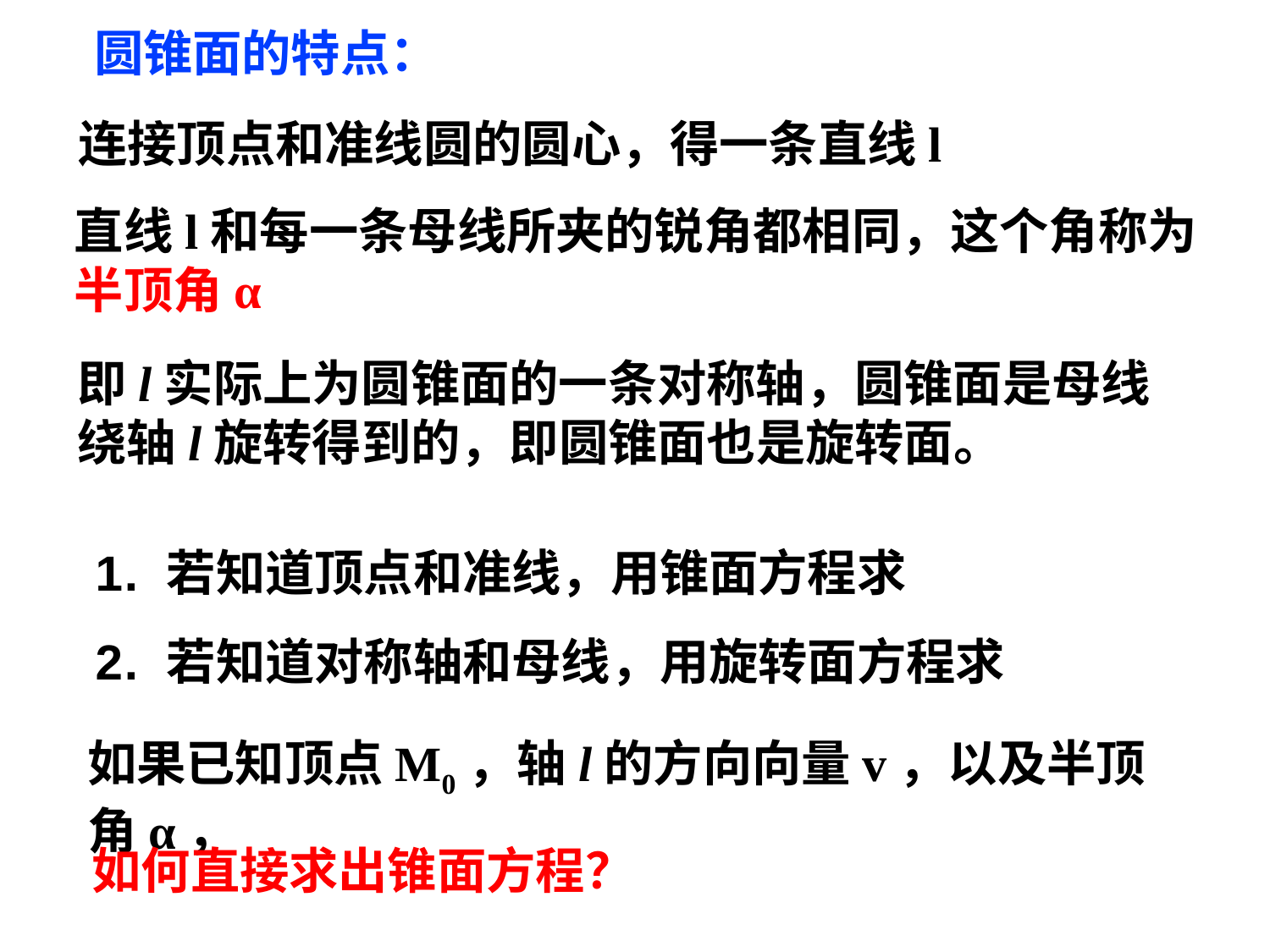

圆锥面的特点：
连接顶点和准线圆的圆心，得一条直线l
直线l和每一条母线所夹的锐角都相同，这个角称为
半顶角α
即l实际上为圆锥面的一条对称轴，圆锥面是母线绕轴l旋转得到的，即圆锥面也是旋转面。
若知道顶点和准线，用锥面方程求
若知道对称轴和母线，用旋转面方程求
如果已知顶点M0，轴l的方向向量v，以及半顶角α，
如何直接求出锥面方程？